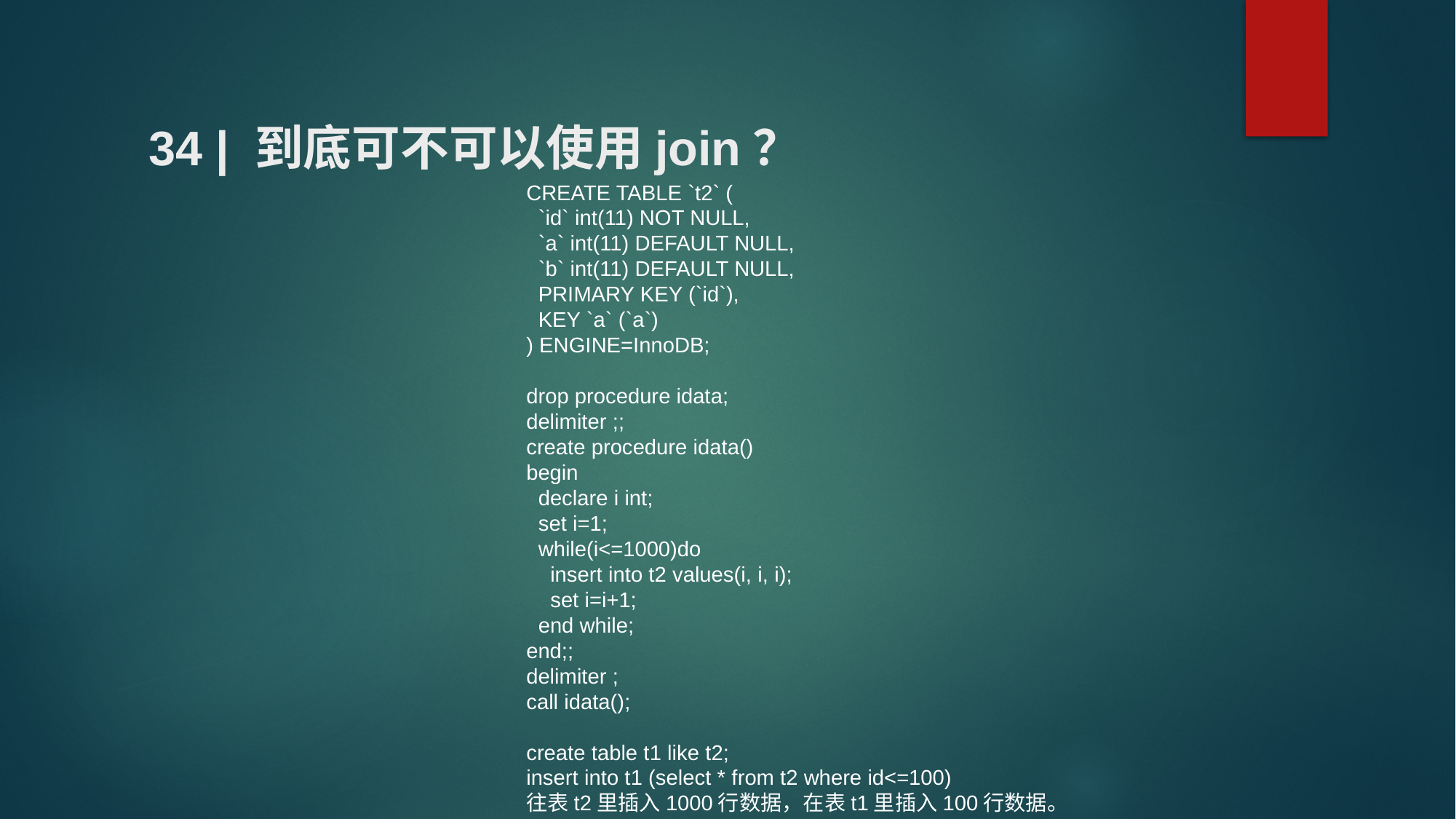

# 34 | 到底可不可以使用join？
CREATE TABLE `t2` (
  `id` int(11) NOT NULL,
  `a` int(11) DEFAULT NULL,
  `b` int(11) DEFAULT NULL,
  PRIMARY KEY (`id`),
  KEY `a` (`a`)
) ENGINE=InnoDB;

drop procedure idata;
delimiter ;;
create procedure idata()
begin
  declare i int;
  set i=1;
  while(i<=1000)do
    insert into t2 values(i, i, i);
    set i=i+1;
  end while;
end;;
delimiter ;
call idata();

create table t1 like t2;
insert into t1 (select * from t2 where id<=100)
往表t2里插入1000行数据，在表t1里插入100行数据。